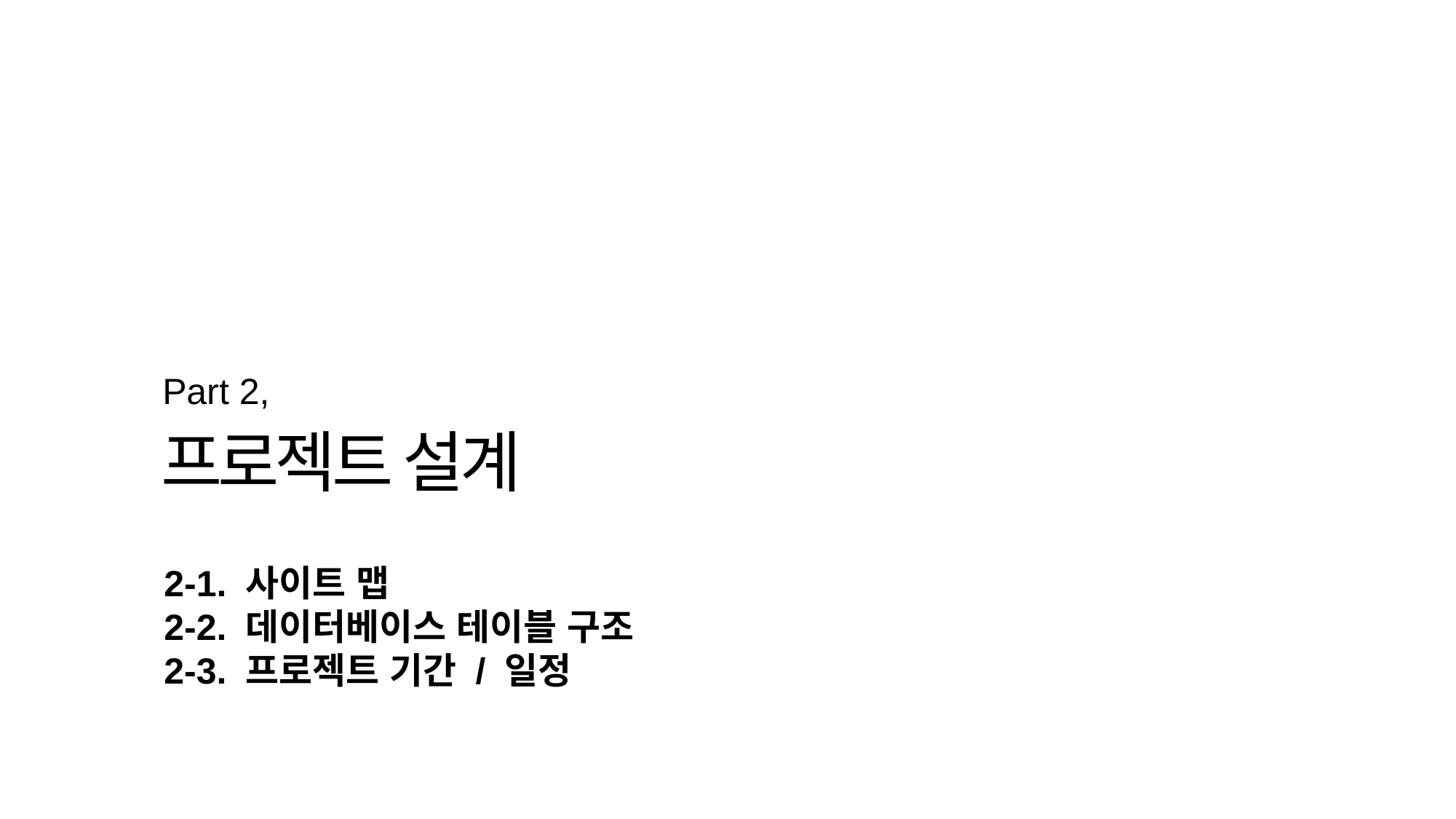

Part 2,
프로젝트 설계
2-1. 사이트 맵
2-2. 데이터베이스 테이블 구조
2-3. 프로젝트 기간 / 일정